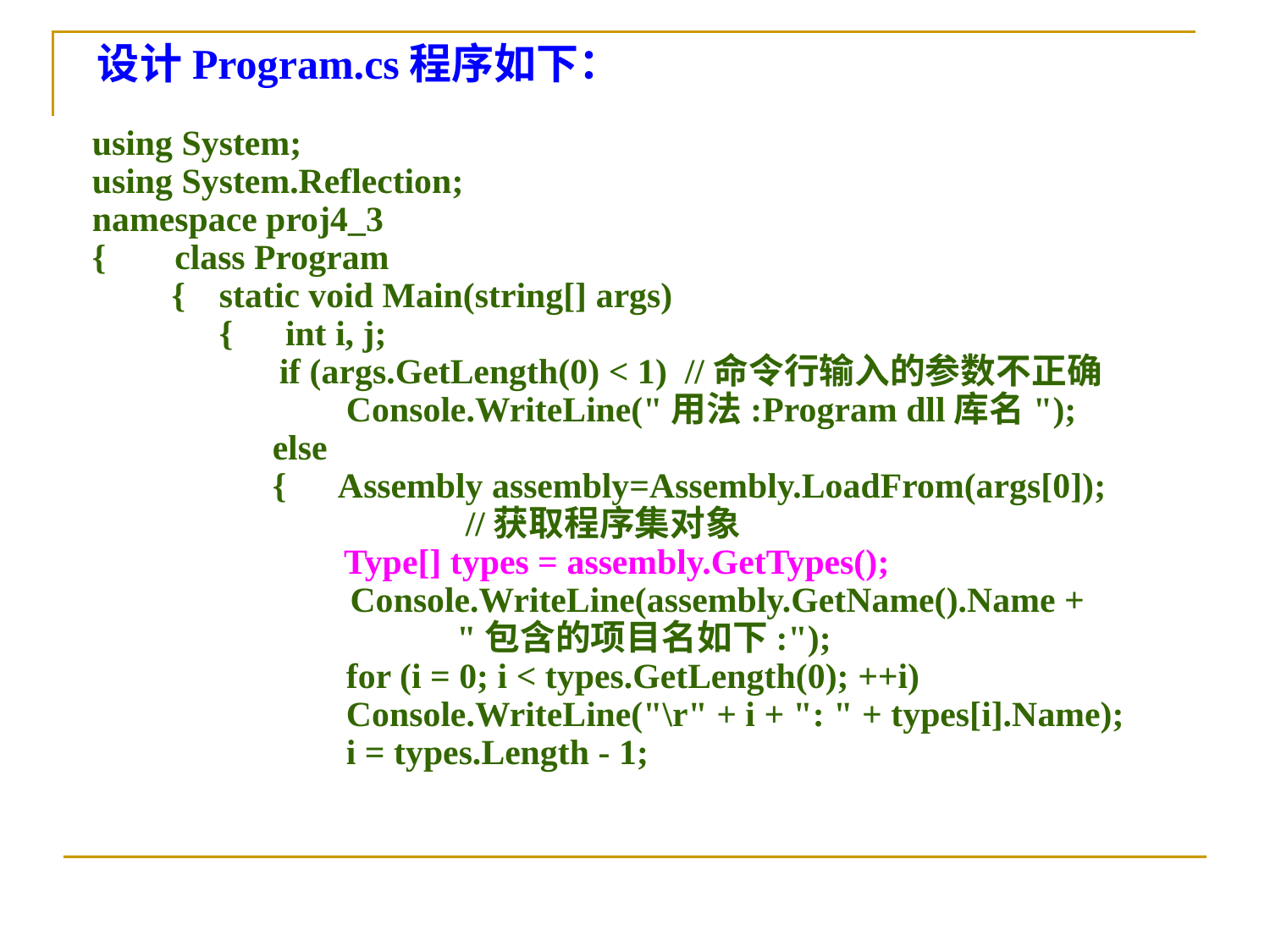

设计Program.cs程序如下：
using System;
using System.Reflection;
namespace proj4_3
{　  class Program
　　{	static void Main(string[] args)
	{　int i, j;
	　  if (args.GetLength(0) < 1)  //命令行输入的参数不正确
		Console.WriteLine("用法:Program dll库名");
	      else
	      {      Assembly assembly=Assembly.LoadFrom(args[0]);
                                          //获取程序集对象
	              Type[] types = assembly.GetTypes();
                             Console.WriteLine(assembly.GetName().Name +
                                         "包含的项目名如下:");
		for (i = 0; i < types.GetLength(0); ++i)
		Console.WriteLine("\r" + i + ": " + types[i].Name);
		i = types.Length - 1;